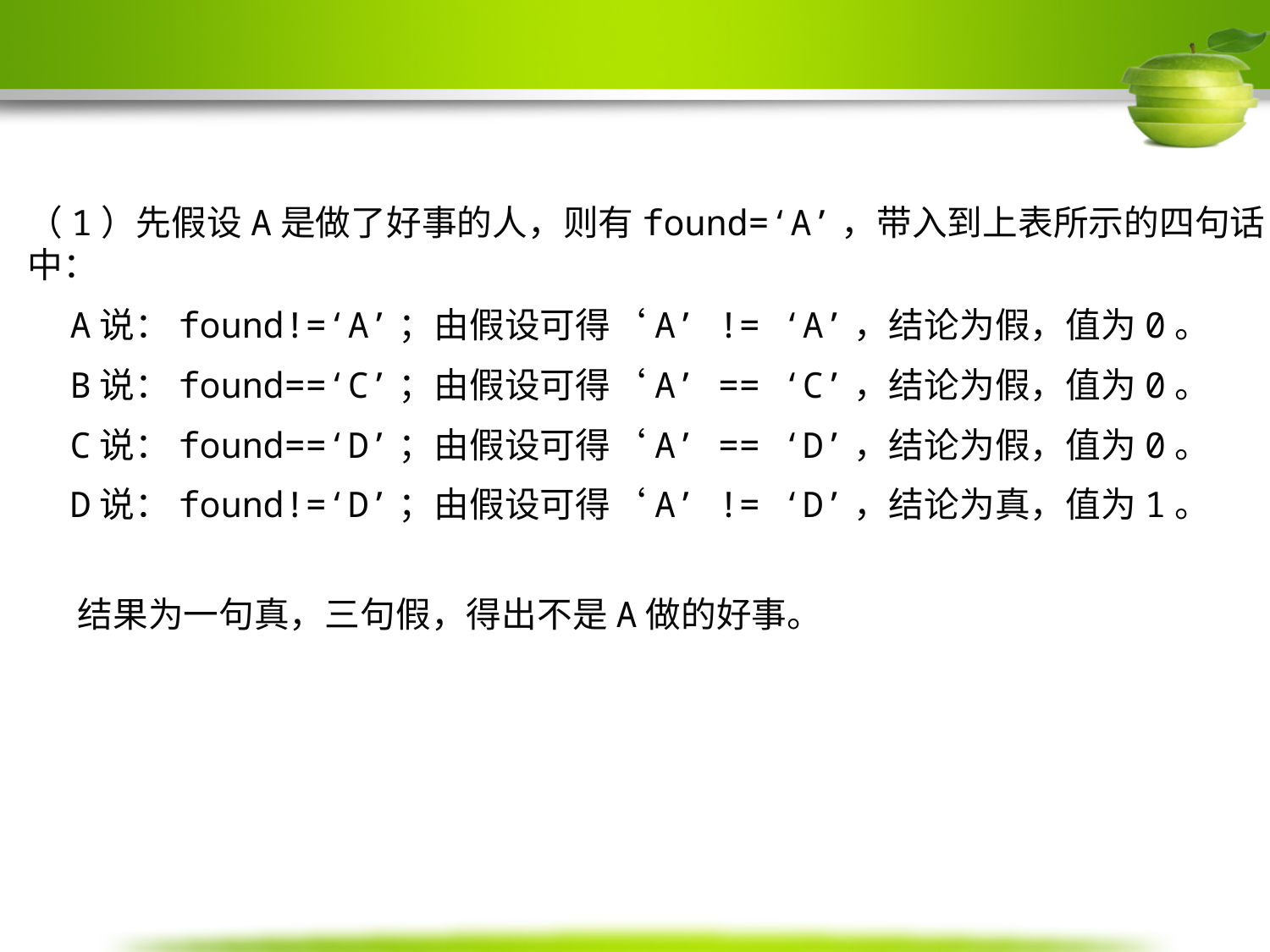

（1）先假设A是做了好事的人，则有found=‘A’，带入到上表所示的四句话中：
  A说：found!=‘A’；由假设可得‘A’ != ‘A’，结论为假，值为0。
  B说：found==‘C’；由假设可得‘A’ == ‘C’，结论为假，值为0。
  C说：found==‘D’；由假设可得‘A’ == ‘D’，结论为假，值为0。
  D说：found!=‘D’；由假设可得‘A’ != ‘D’，结论为真，值为1。
结果为一句真，三句假，得出不是A做的好事。